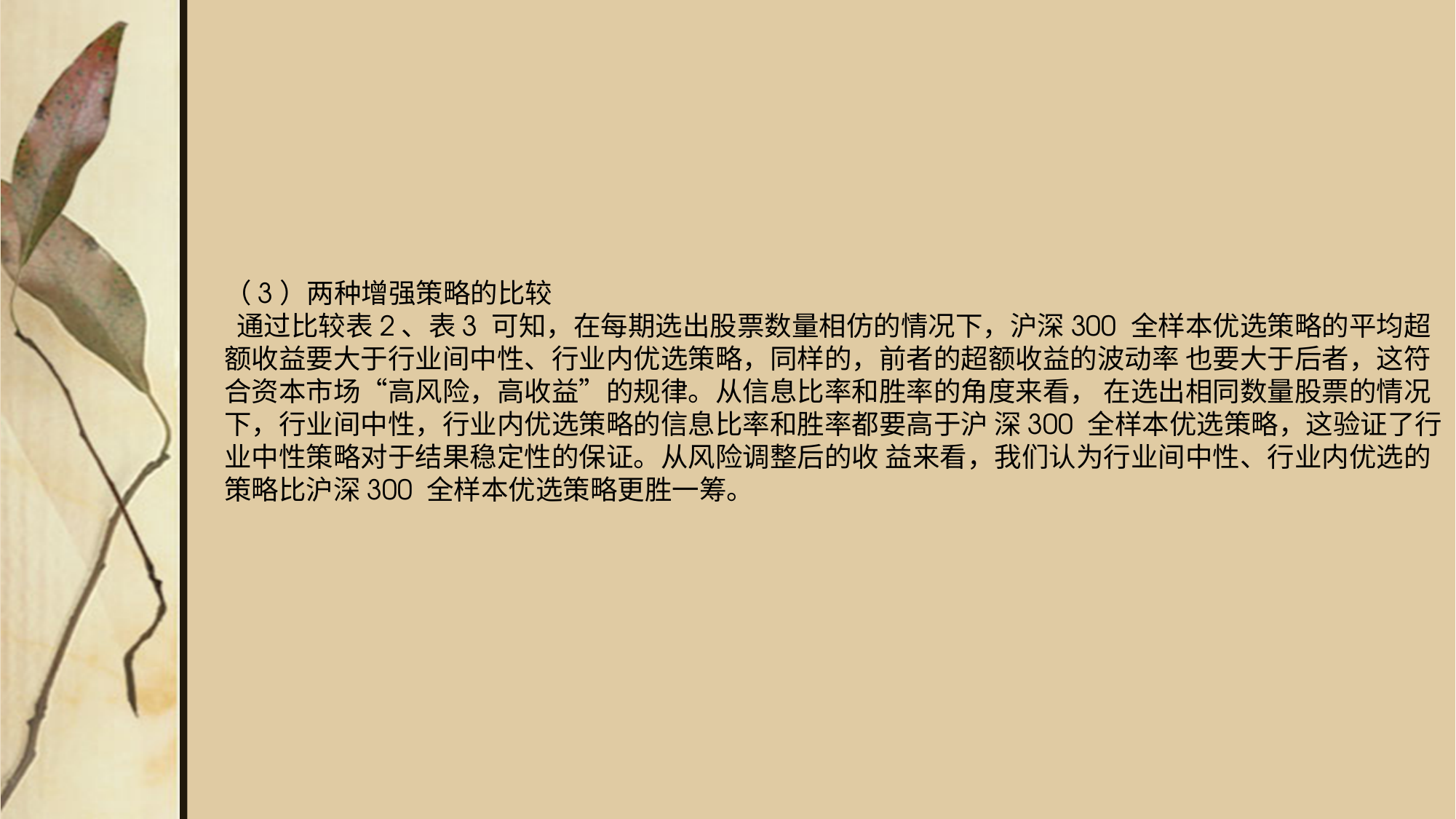

（3）两种增强策略的比较
 通过比较表2、表3 可知，在每期选出股票数量相仿的情况下，沪深300 全样本优选策略的平均超额收益要大于行业间中性、行业内优选策略，同样的，前者的超额收益的波动率 也要大于后者，这符合资本市场“高风险，高收益”的规律。从信息比率和胜率的角度来看， 在选出相同数量股票的情况下，行业间中性，行业内优选策略的信息比率和胜率都要高于沪 深300 全样本优选策略，这验证了行业中性策略对于结果稳定性的保证。从风险调整后的收 益来看，我们认为行业间中性、行业内优选的策略比沪深300 全样本优选策略更胜一筹。